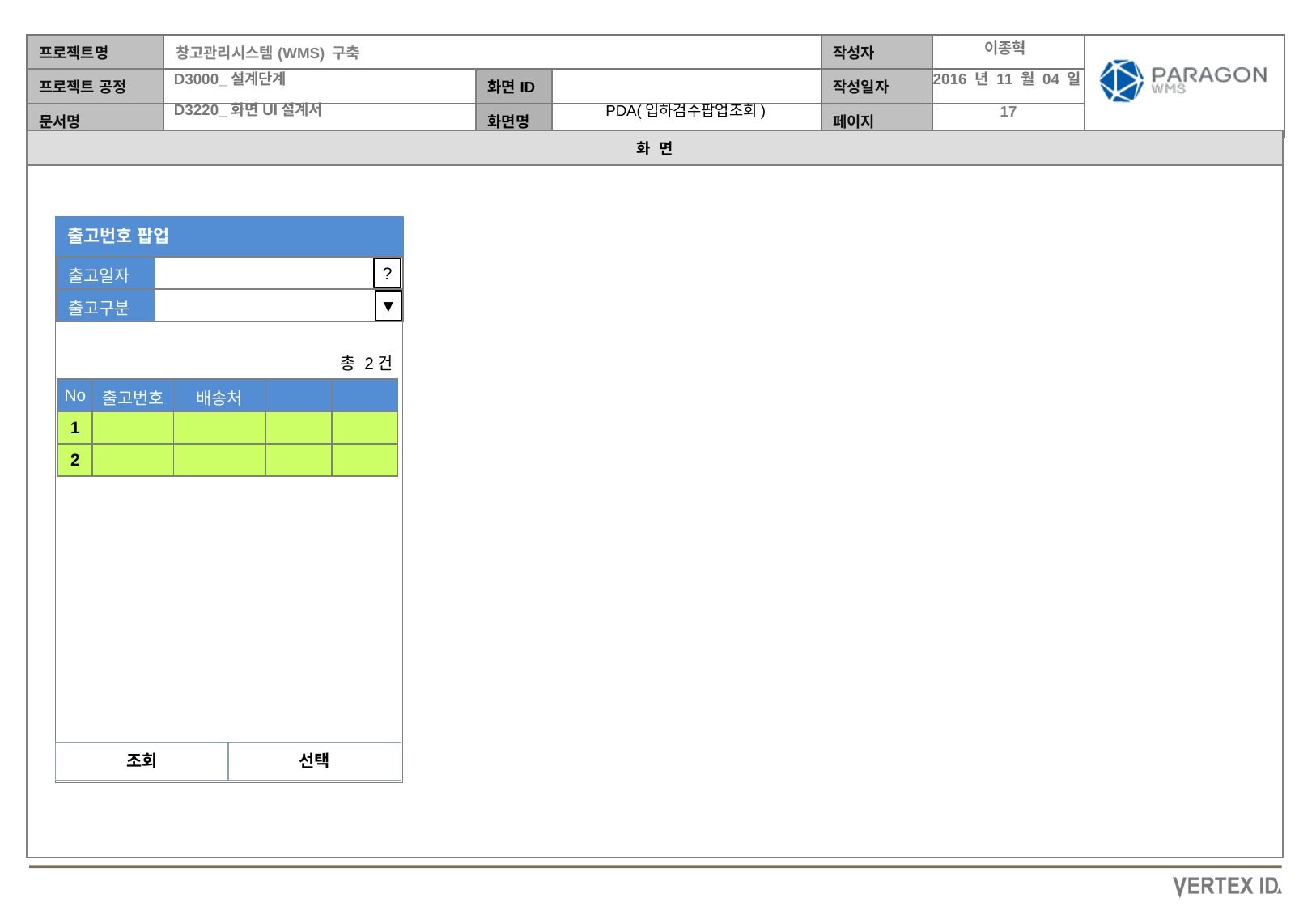

이종혁
2016 년 11 월 04 일
PDA(입하검수팝업조회)
출고번호 팝업

| 출고일자 |  |  |  |  |
| --- | --- | --- | --- | --- |
| 출고구분 |  |  |  |  |
?
▼
총 2건
| No | 출고번호 | 배송처 |  |  |
| --- | --- | --- | --- | --- |
| 1 |  |  |  |  |
| 2 |  |  |  |  |
조회
선택